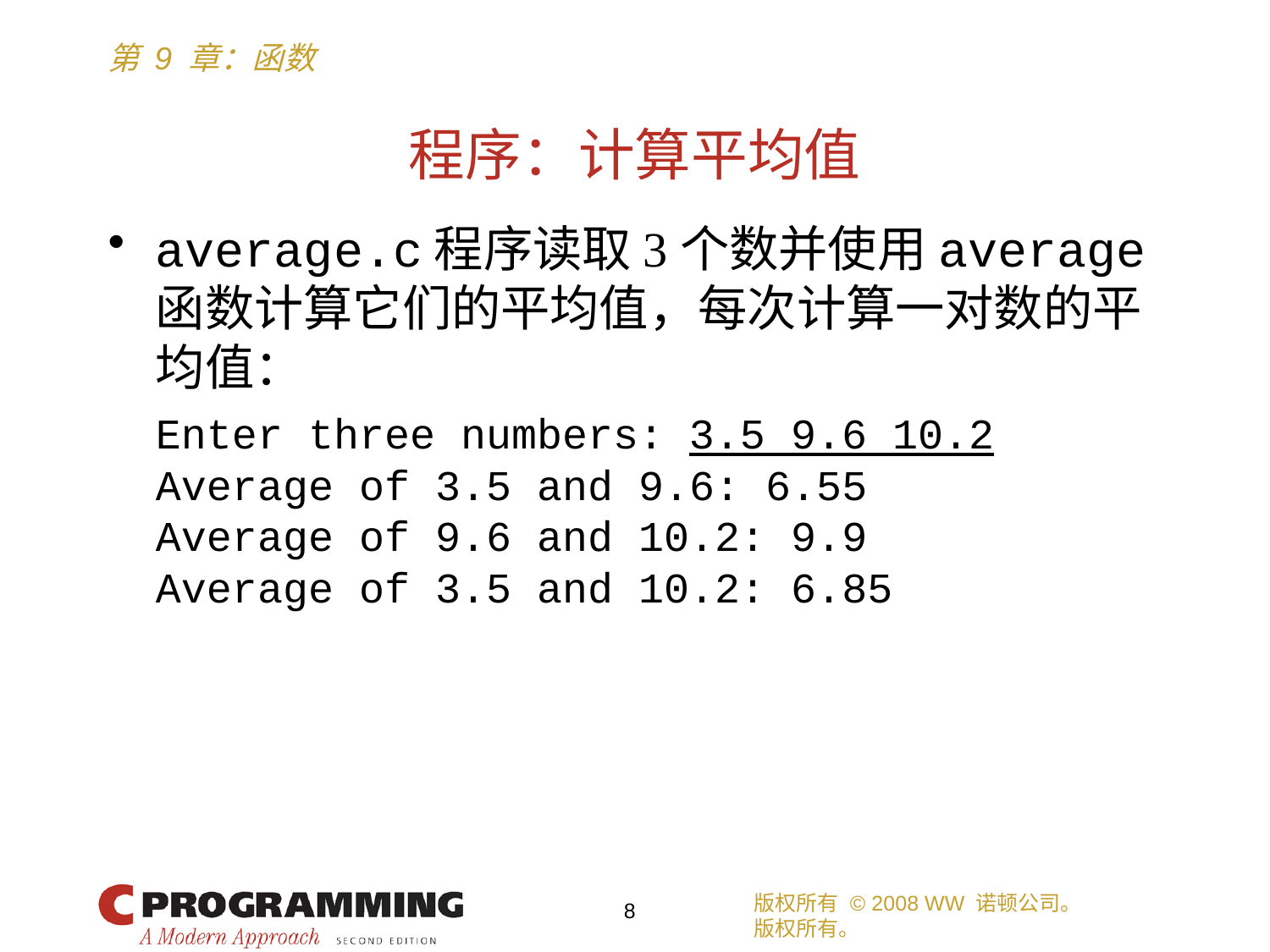

# 程序：计算平均值
average.c程序读取3个数并使用average函数计算它们的平均值，每次计算一对数的平均值：
	Enter three numbers: 3.5 9.6 10.2
	Average of 3.5 and 9.6: 6.55
	Average of 9.6 and 10.2: 9.9
	Average of 3.5 and 10.2: 6.85
版权所有 © 2008 WW 诺顿公司。
版权所有。
8